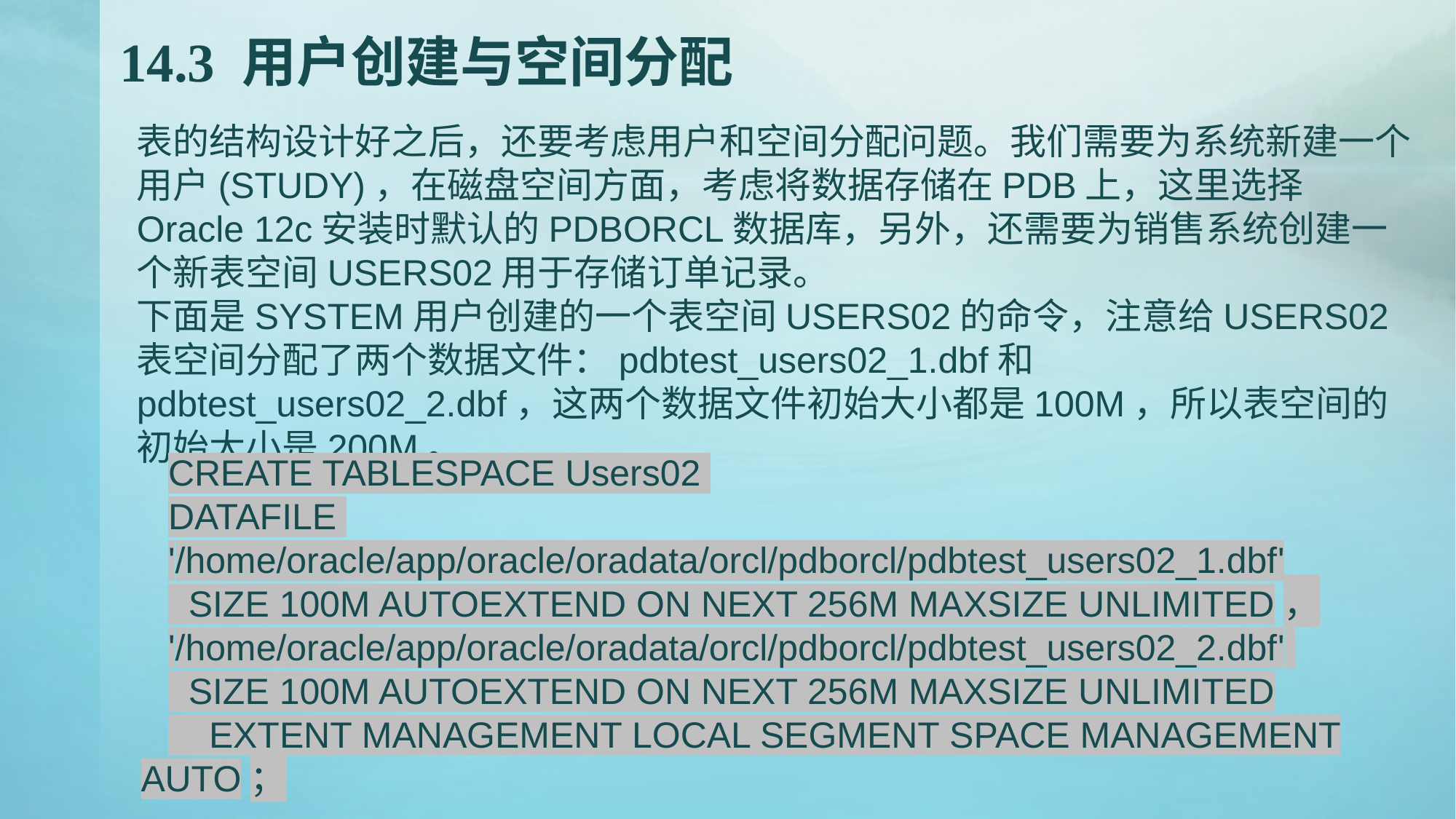

# 14.3 用户创建与空间分配
表的结构设计好之后，还要考虑用户和空间分配问题。我们需要为系统新建一个用户(STUDY)，在磁盘空间方面，考虑将数据存储在PDB上，这里选择Oracle 12c安装时默认的PDBORCL数据库，另外，还需要为销售系统创建一个新表空间USERS02用于存储订单记录。
下面是SYSTEM用户创建的一个表空间USERS02的命令，注意给USERS02表空间分配了两个数据文件：pdbtest_users02_1.dbf和pdbtest_users02_2.dbf，这两个数据文件初始大小都是100M，所以表空间的初始大小是200M。
CREATE TABLESPACE Users02
DATAFILE
'/home/oracle/app/oracle/oradata/orcl/pdborcl/pdbtest_users02_1.dbf'
  SIZE 100M AUTOEXTEND ON NEXT 256M MAXSIZE UNLIMITED，
'/home/oracle/app/oracle/oradata/orcl/pdborcl/pdbtest_users02_2.dbf'
  SIZE 100M AUTOEXTEND ON NEXT 256M MAXSIZE UNLIMITED
    EXTENT MANAGEMENT LOCAL SEGMENT SPACE MANAGEMENT AUTO；